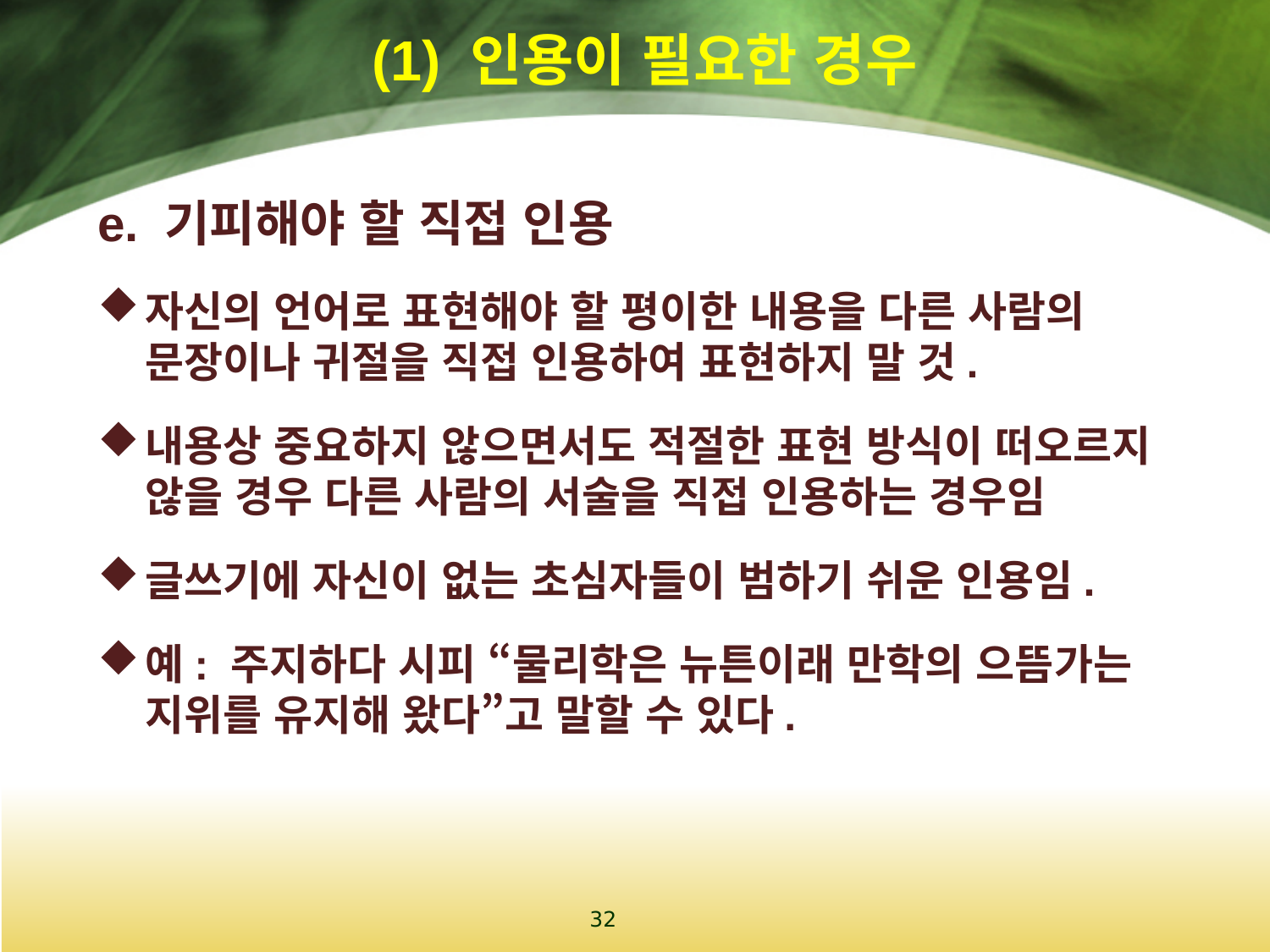

# (1) 인용이 필요한 경우
e. 기피해야 할 직접 인용

자신의 언어로 표현해야 할 평이한 내용을 다른 사람의 문장이나 귀절을 직접 인용하여 표현하지 말 것.

내용상 중요하지 않으면서도 적절한 표현 방식이 떠오르지 않을 경우 다른 사람의 서술을 직접 인용하는 경우임

글쓰기에 자신이 없는 초심자들이 범하기 쉬운 인용임.

예: 주지하다 시피 “물리학은 뉴튼이래 만학의 으뜸가는 지위를 유지해 왔다”고 말할 수 있다.

32